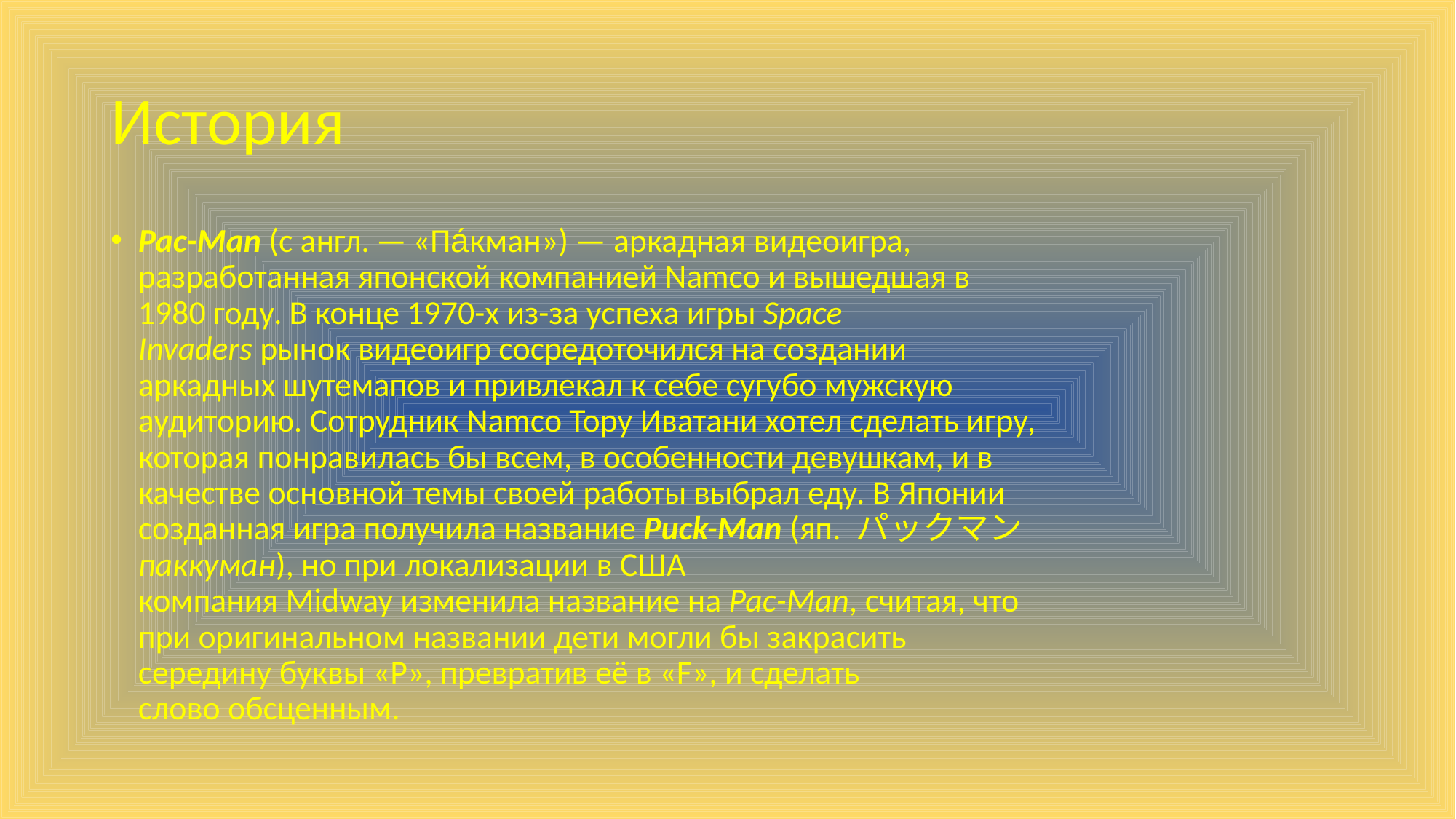

# История
Pac-Man (с англ. — «Па́кман») — аркадная видеоигра, разработанная японской компанией Namco и вышедшая в 1980 году. В конце 1970-х из-за успеха игры Space Invaders рынок видеоигр сосредоточился на создании аркадных шутемапов и привлекал к себе сугубо мужскую аудиторию. Сотрудник Namco Тору Иватани хотел сделать игру, которая понравилась бы всем, в особенности девушкам, и в качестве основной темы своей работы выбрал еду. В Японии созданная игра получила название Puck-Man (яп. パックマン паккуман), но при локализации в США компания Midway изменила название на Pac-Man, считая, что при оригинальном названии дети могли бы закрасить середину буквы «P», превратив её в «F», и сделать слово обсценным.